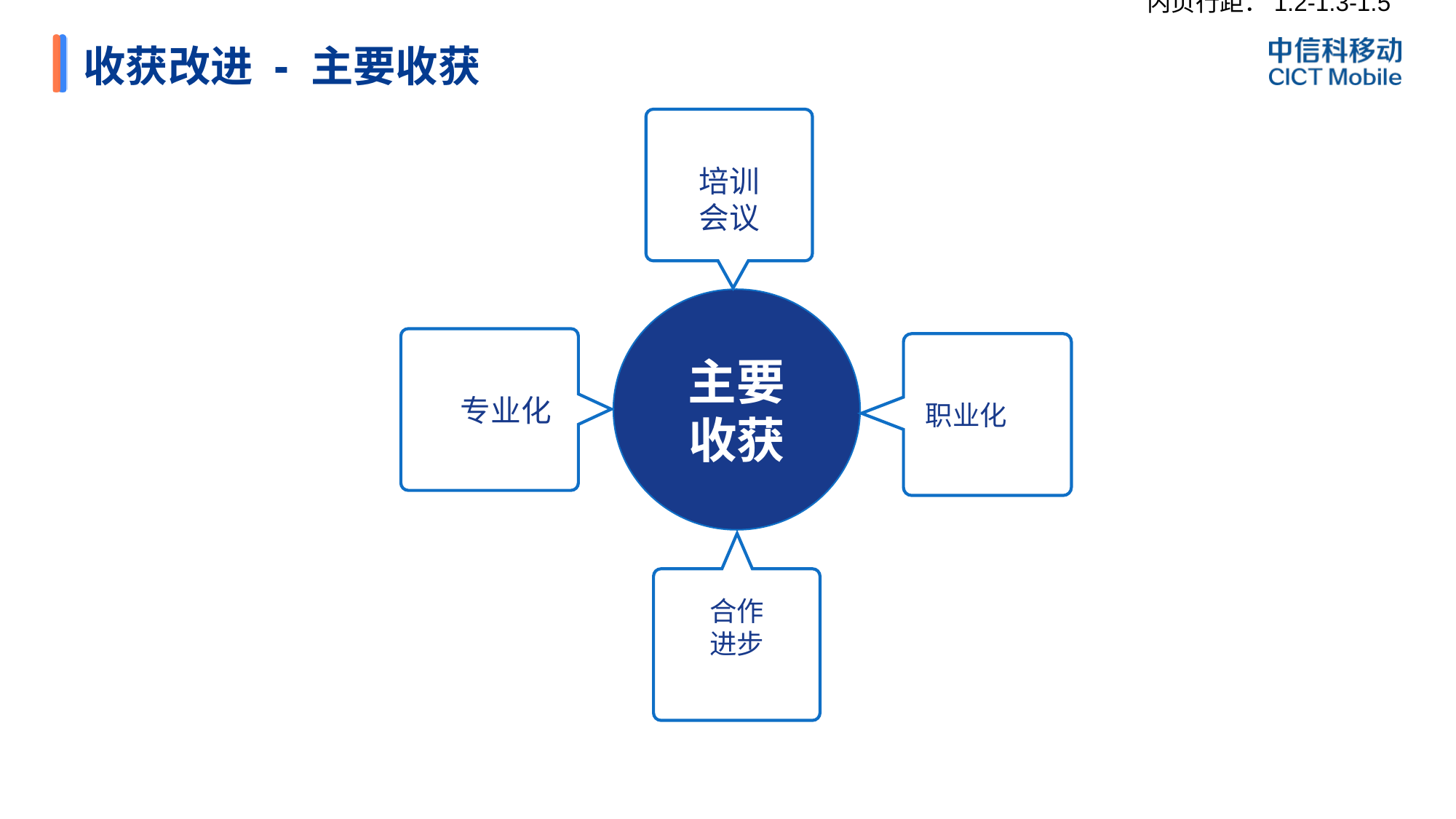

# 收获改进 - 主要收获
培训
会议
03
01

主要
收获
专业化
职业化
合作
进步
6